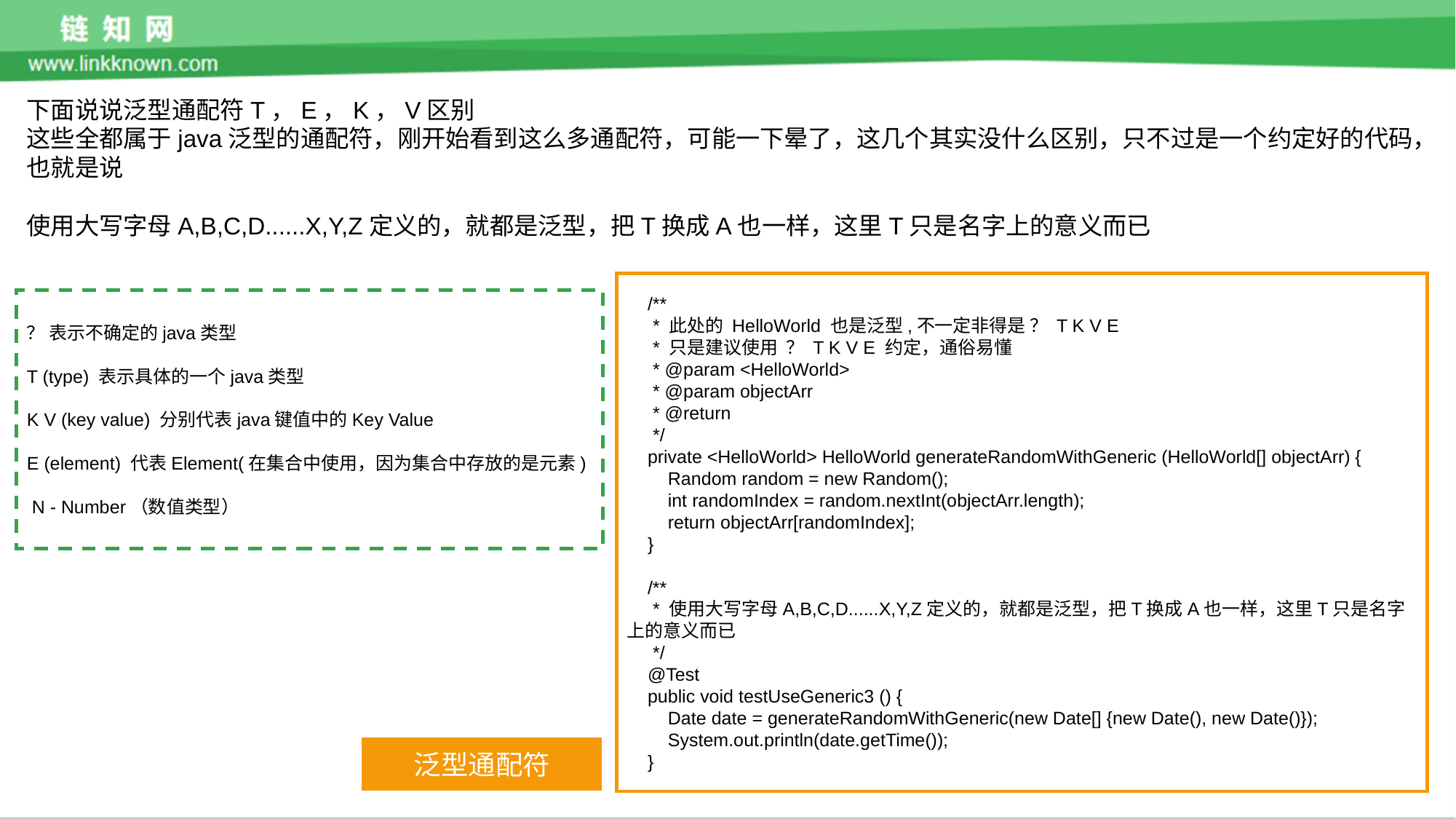

下面说说泛型通配符T，E，K，V区别
这些全都属于java泛型的通配符，刚开始看到这么多通配符，可能一下晕了，这几个其实没什么区别，只不过是一个约定好的代码，也就是说

使用大写字母A,B,C,D......X,Y,Z定义的，就都是泛型，把T换成A也一样，这里T只是名字上的意义而已

    /**
     * 此处的 HelloWorld 也是泛型,不一定非得是 ？ T K V E
     * 只是建议使用  ？ T K V E 约定，通俗易懂
     * @param <HelloWorld>
     * @param objectArr
     * @return
     */
    private <HelloWorld> HelloWorld generateRandomWithGeneric (HelloWorld[] objectArr) {
        Random random = new Random();
        int randomIndex = random.nextInt(objectArr.length);
        return objectArr[randomIndex];
    }

    /**
     * 使用大写字母A,B,C,D......X,Y,Z定义的，就都是泛型，把T换成A也一样，这里T只是名字上的意义而已
     */
    @Test
    public void testUseGeneric3 () {
        Date date = generateRandomWithGeneric(new Date[] {new Date(), new Date()});
        System.out.println(date.getTime());
    }
？ 表示不确定的java类型

T (type) 表示具体的一个java类型

K V (key value) 分别代表java键值中的Key Value

E (element) 代表Element(在集合中使用，因为集合中存放的是元素)

 N - Number（数值类型）
泛型通配符